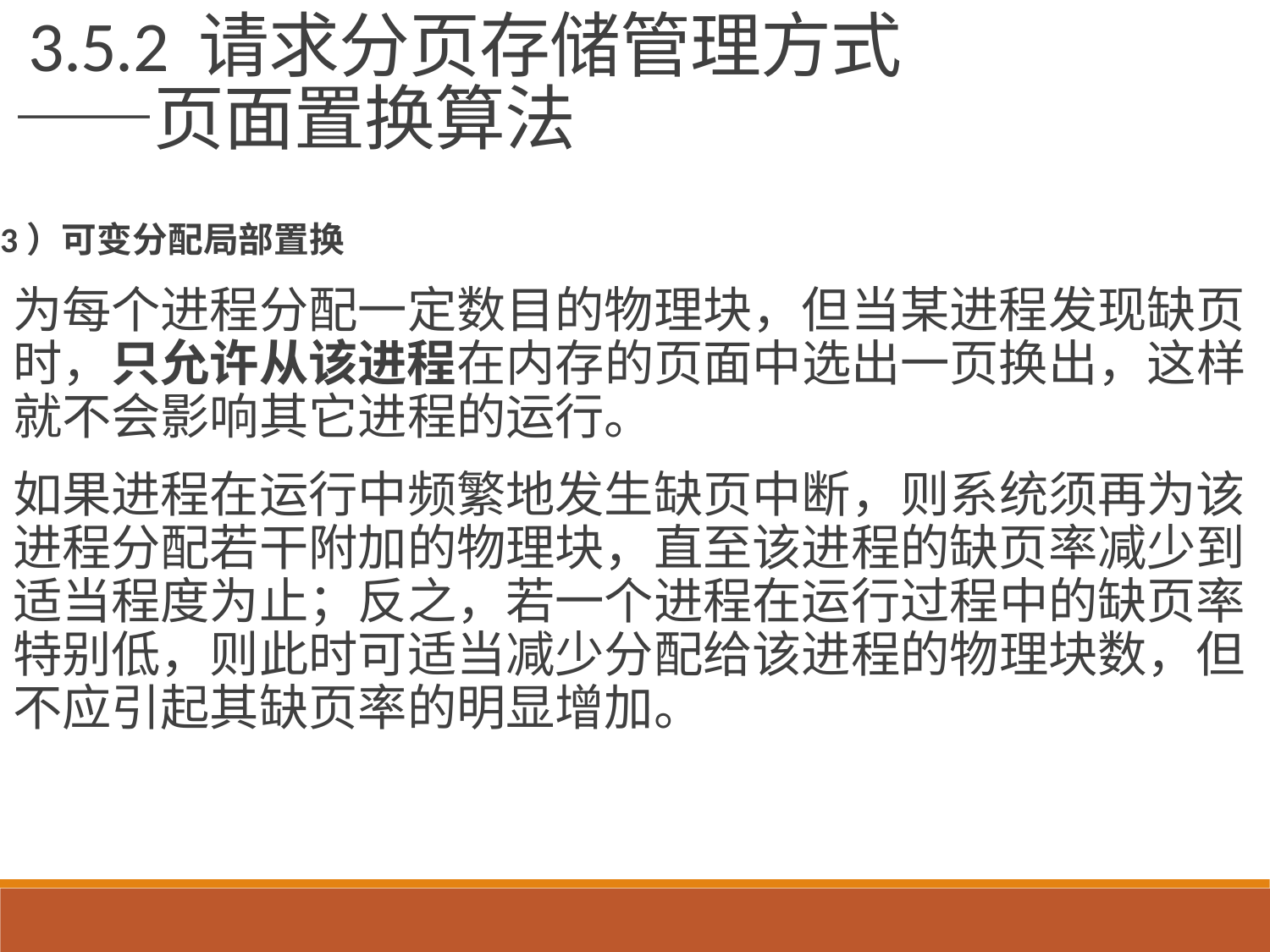

3.5.2 请求分页存储管理方式
——页面置换算法
3）可变分配局部置换
为每个进程分配一定数目的物理块，但当某进程发现缺页时，只允许从该进程在内存的页面中选出一页换出，这样就不会影响其它进程的运行。
如果进程在运行中频繁地发生缺页中断，则系统须再为该进程分配若干附加的物理块，直至该进程的缺页率减少到适当程度为止；反之，若一个进程在运行过程中的缺页率特别低，则此时可适当减少分配给该进程的物理块数，但不应引起其缺页率的明显增加。